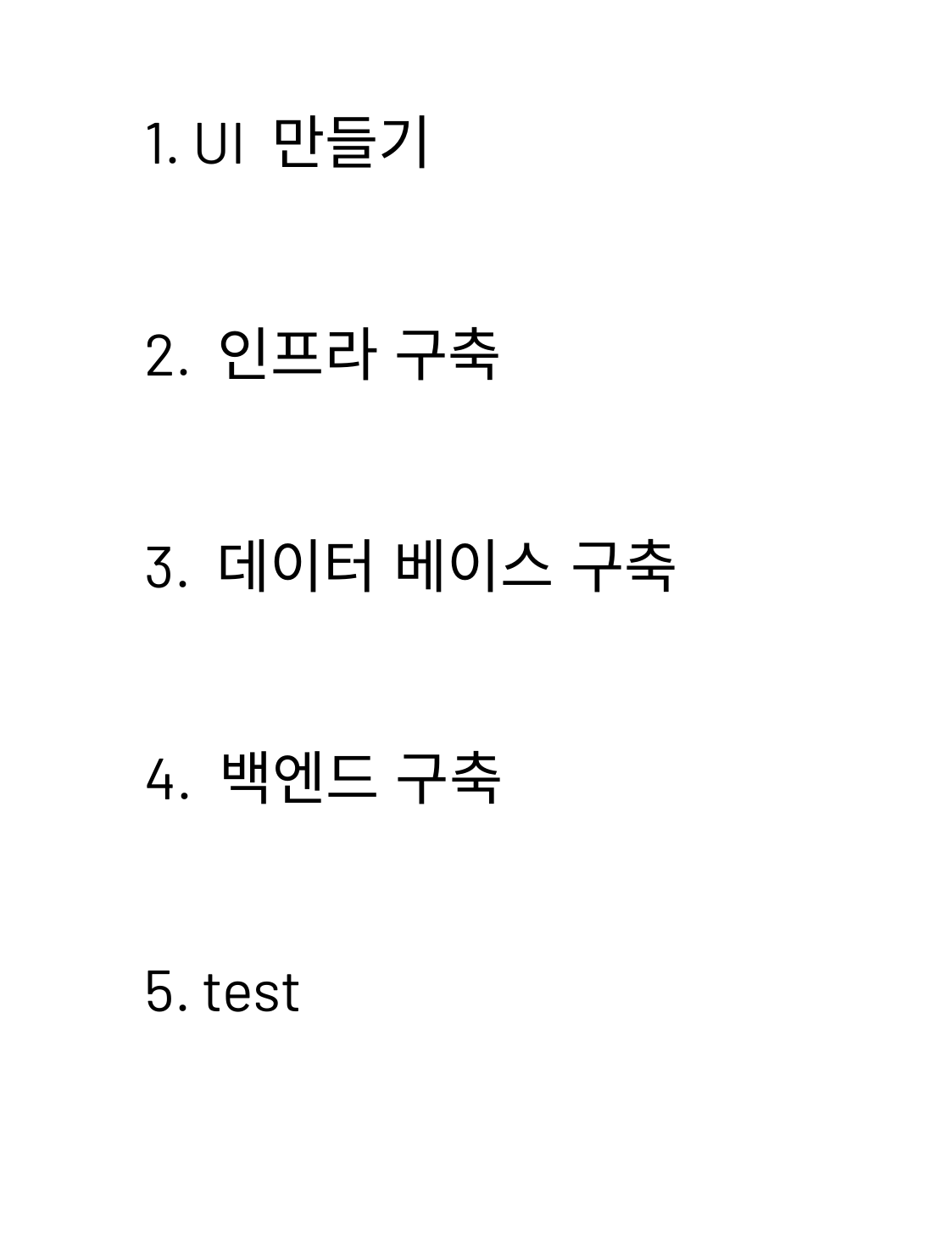

# 1. UI 만들기
2. 인프라 구축
3. 데이터 베이스 구축
4. 백엔드 구축
5. test